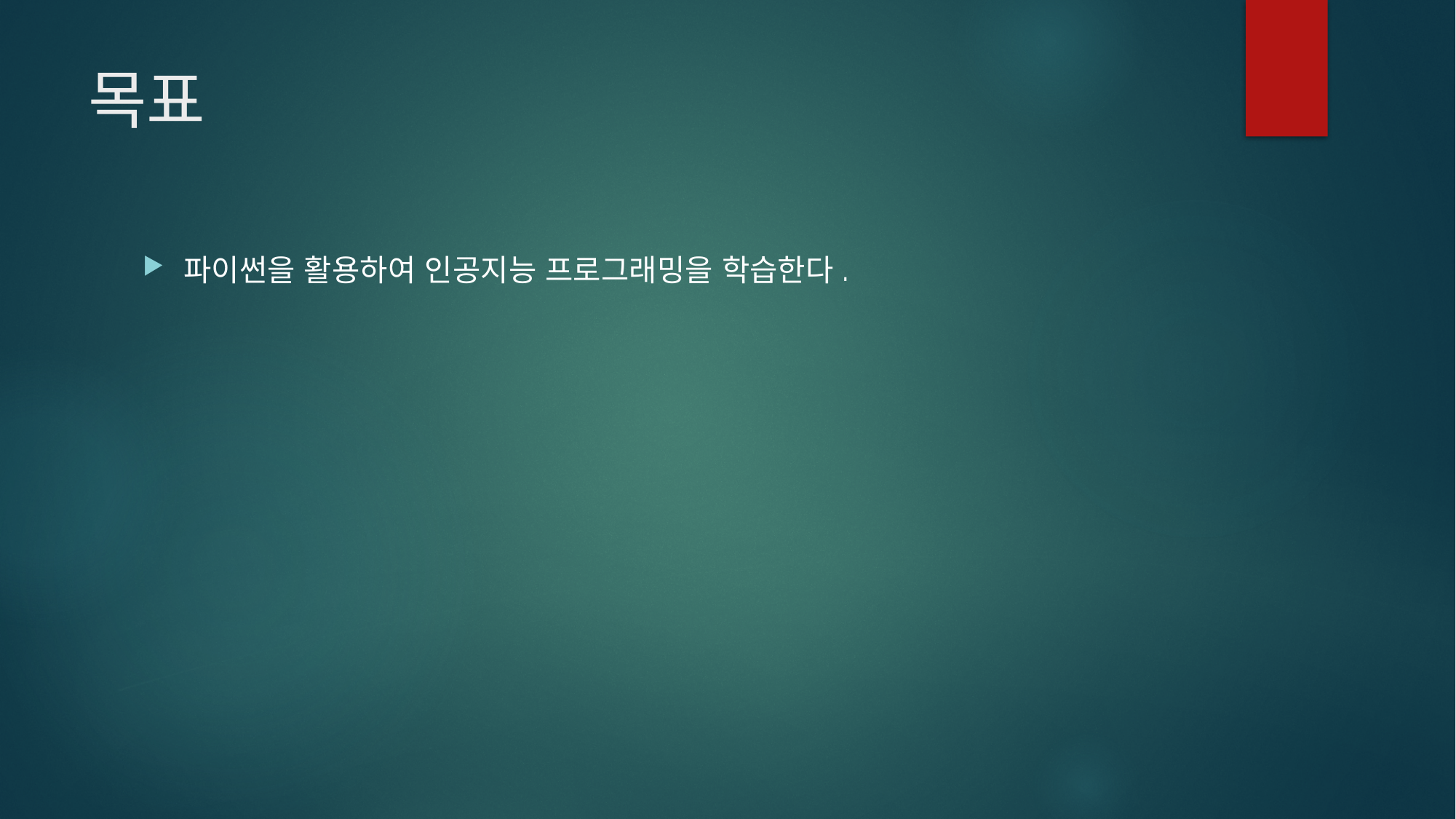

# 목표
파이썬을 활용하여 인공지능 프로그래밍을 학습한다.